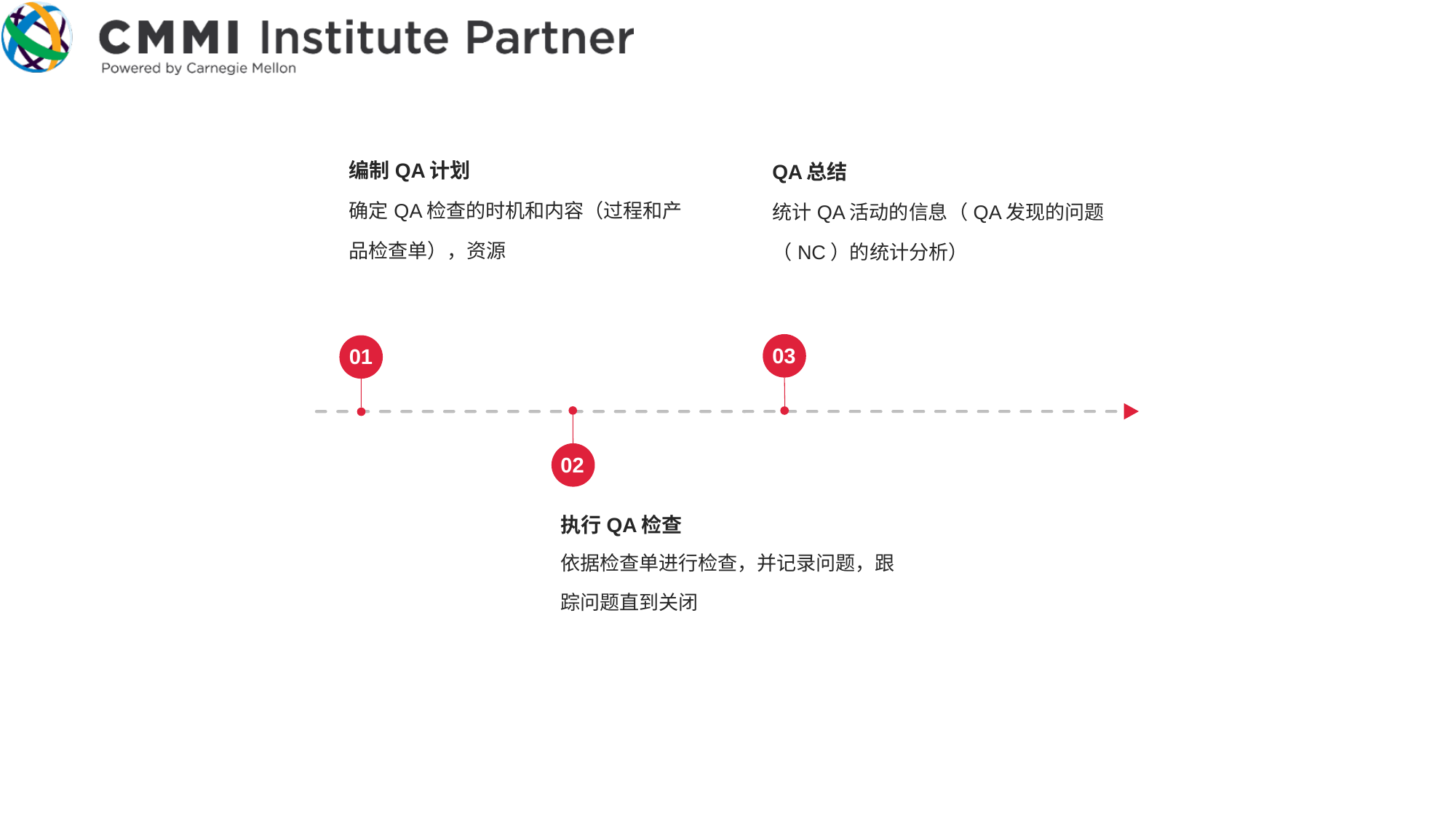

编制QA计划
QA总结
确定QA检查的时机和内容（过程和产品检查单），资源
统计QA活动的信息（QA发现的问题（NC）的统计分析）

03
01

02
执行QA检查
依据检查单进行检查，并记录问题，跟踪问题直到关闭